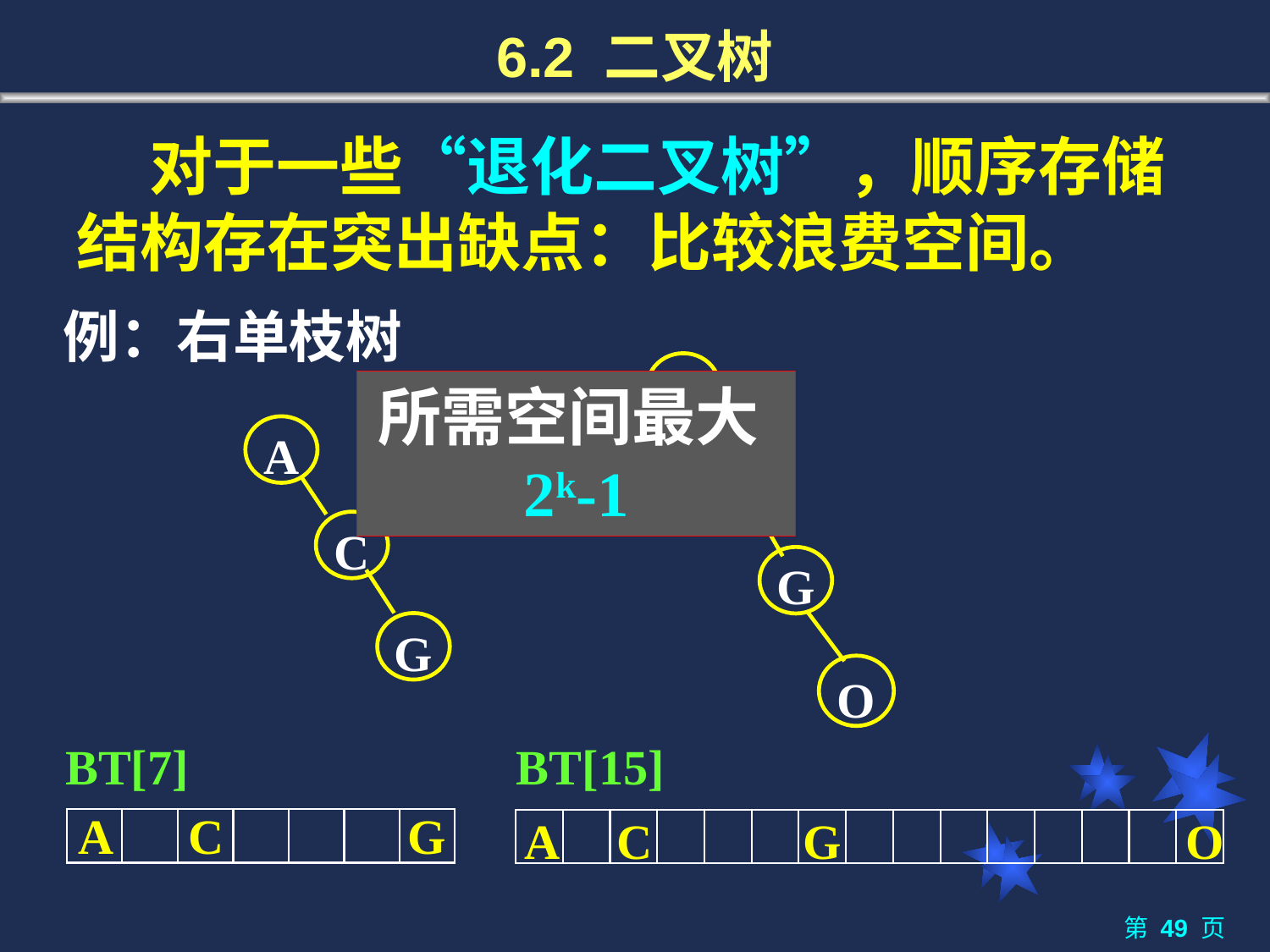

# 6.2 二叉树
	    对于一些“退化二叉树”，顺序存储结构存在突出缺点：比较浪费空间。
例：右单枝树
A

C

G
所需空间最大2k-1
A

C

G

O
BT[15]
A
C
G
O

BT[7]
A
C
G

第 49 页